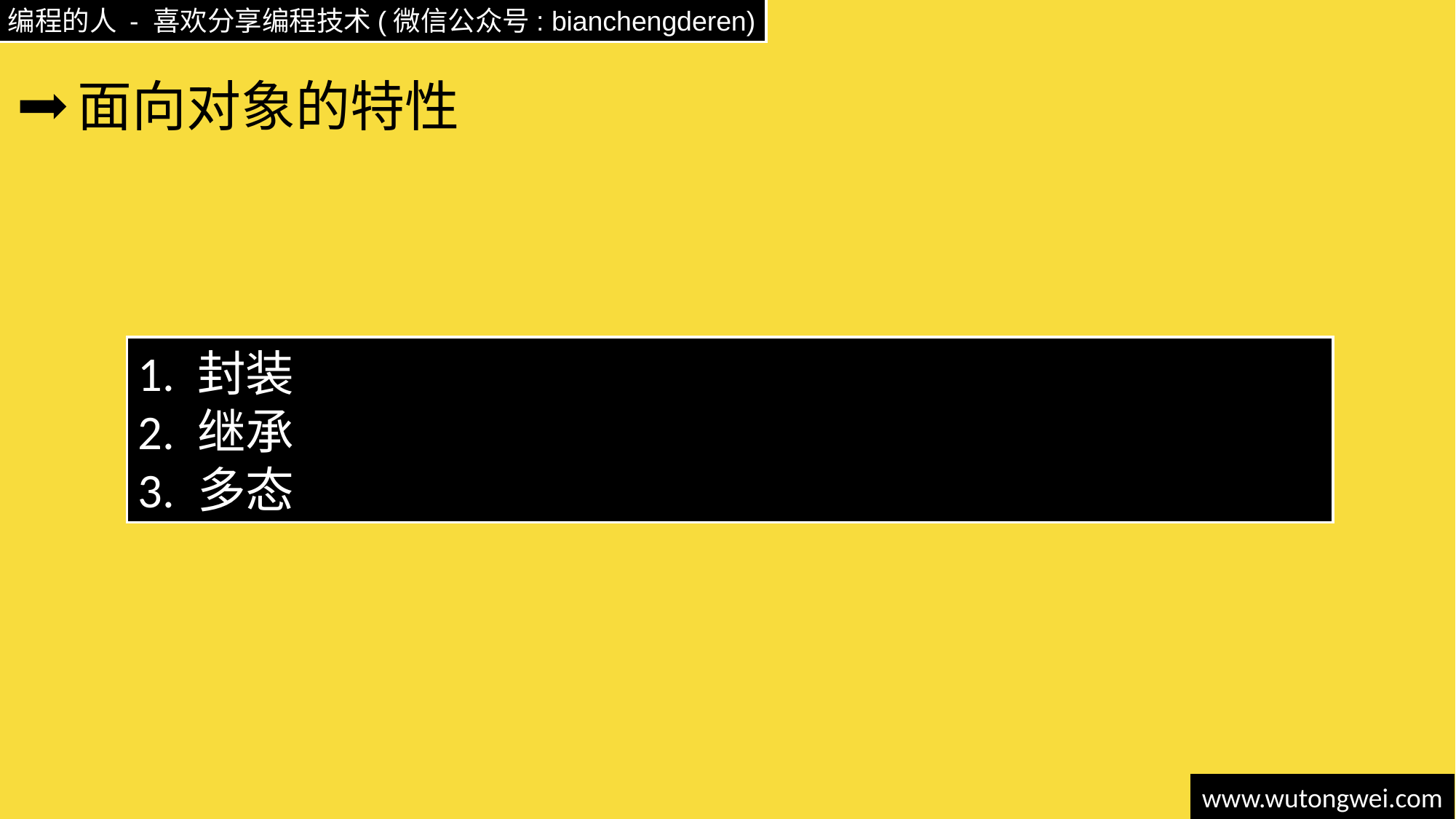

# 面向对象的特性
1. 封装
2. 继承
3. 多态